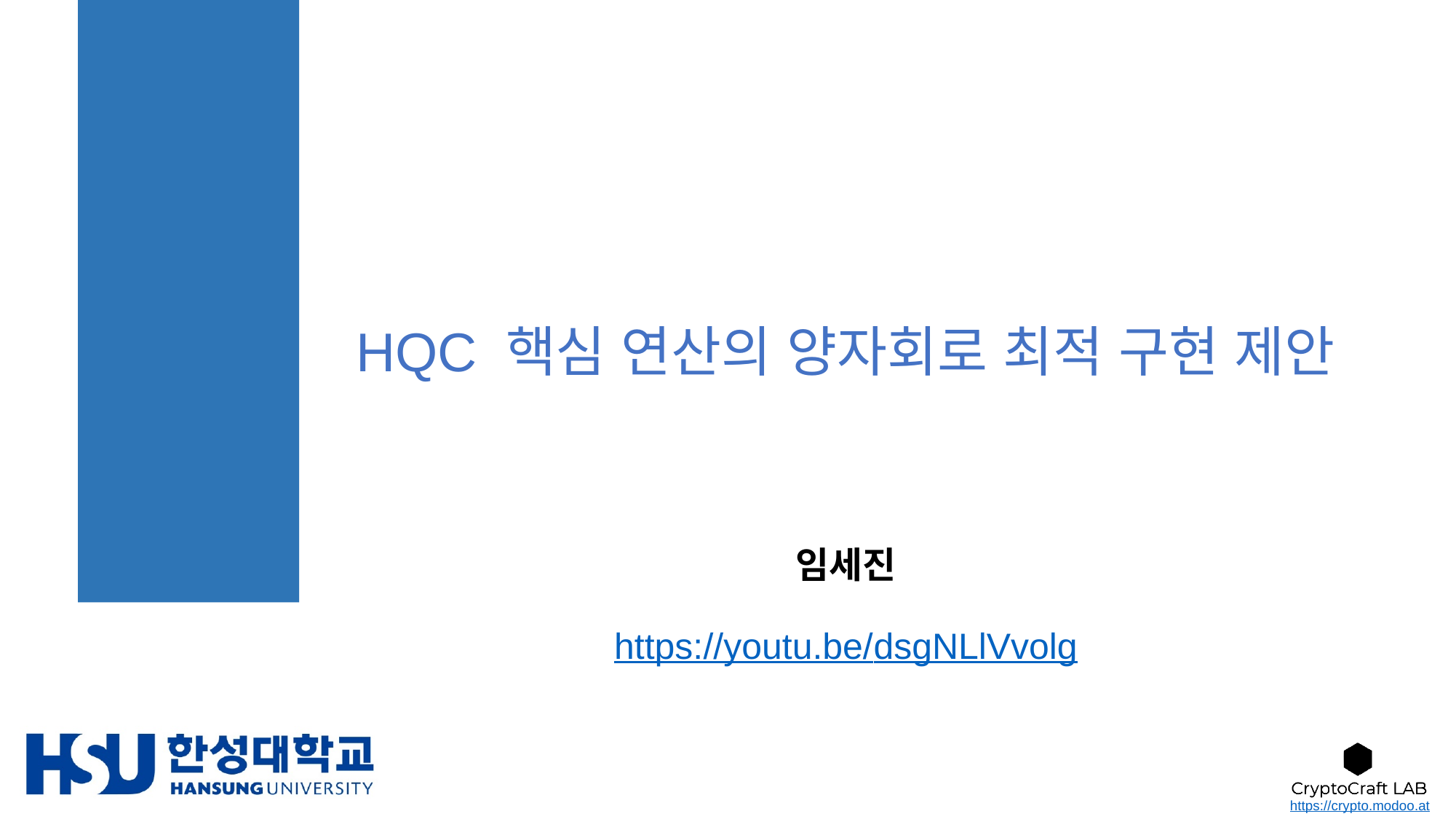

# HQC 핵심 연산의 양자회로 최적 구현 제안
임세진
https://youtu.be/dsgNLlVvolg